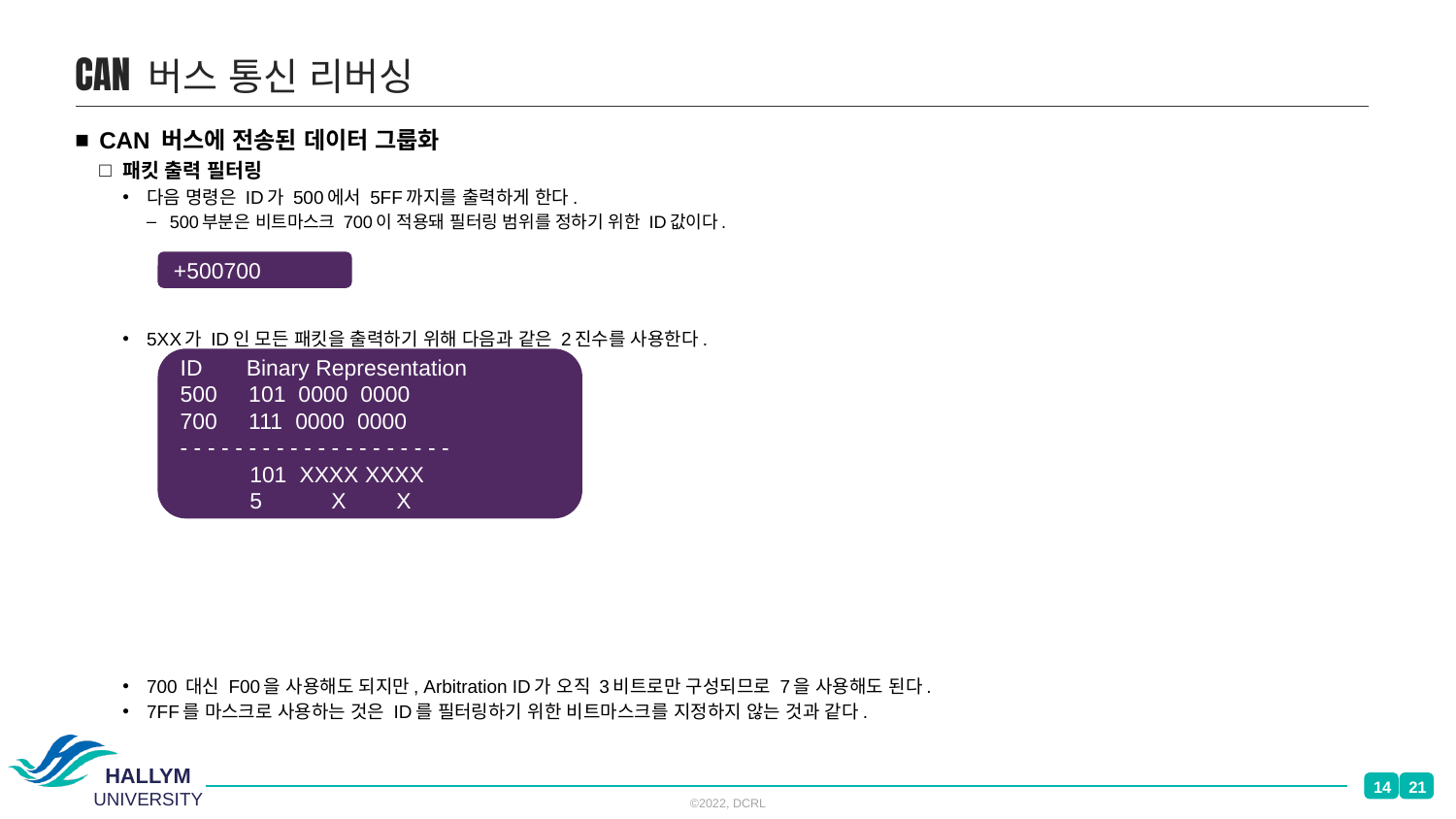

# CAN 버스 통신 리버싱
CAN 버스에 전송된 데이터 그룹화
패킷 출력 필터링
다음 명령은 ID가 500에서 5FF까지를 출력하게 한다.
500부분은 비트마스크 700이 적용돼 필터링 범위를 정하기 위한 ID값이다.

5XX가 ID인 모든 패킷을 출력하기 위해 다음과 같은 2진수를 사용한다.

700 대신 F00을 사용해도 되지만, Arbitration ID가 오직 3비트로만 구성되므로 7을 사용해도 된다.
7FF를 마스크로 사용하는 것은 ID를 필터링하기 위한 비트마스크를 지정하지 않는 것과 같다.

+500700
ID       Binary Representation
500     101  0000  0000
700     111  0000  0000
- - - - - - - - - - - - - - - - - - - -
           101  XXXX XXXX
           5           X        X